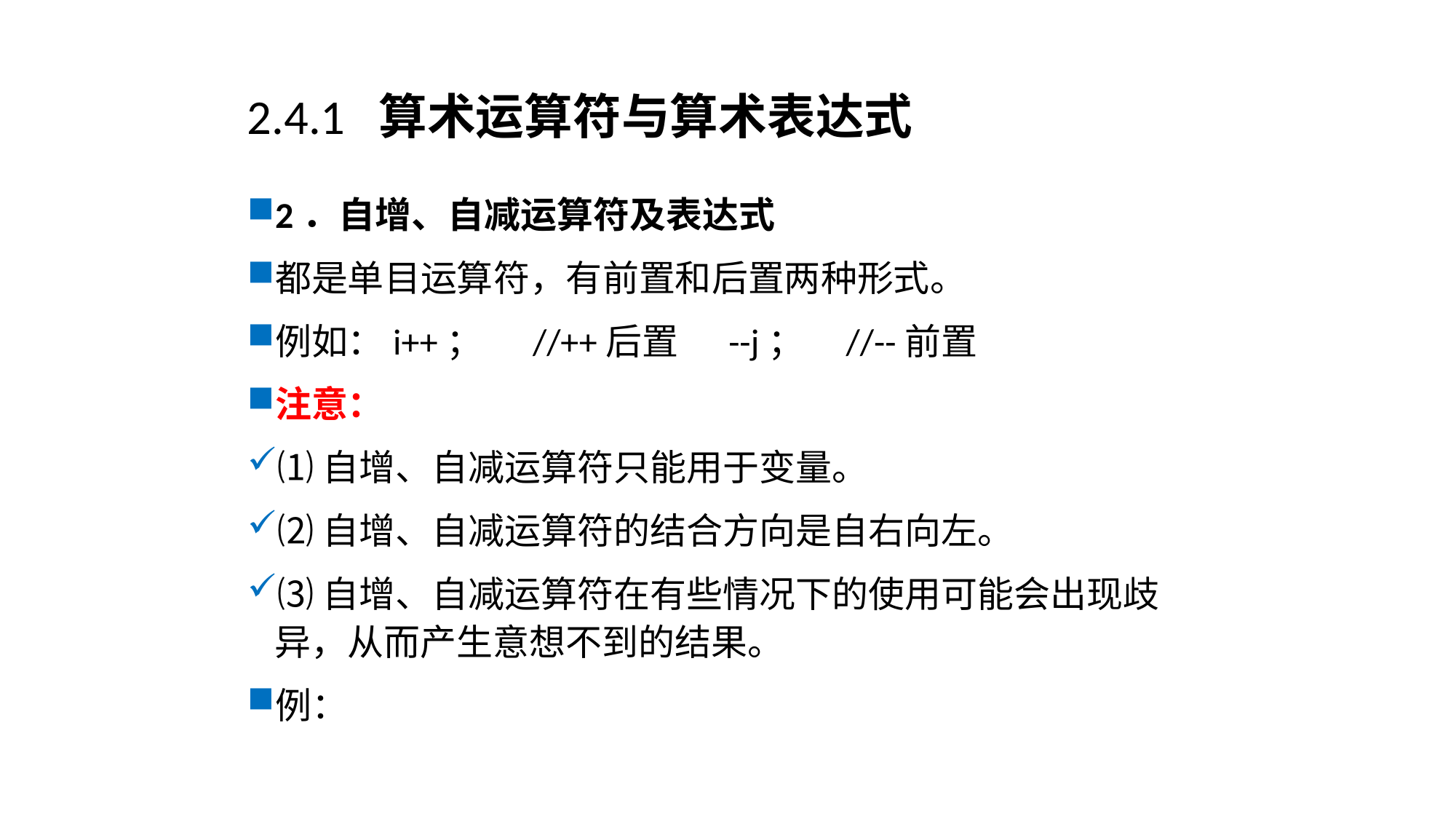

# 2.4.1  算术运算符与算术表达式
2．自增、自减运算符及表达式
都是单目运算符，有前置和后置两种形式。
例如：i++；     //++后置     --j；    //--前置
注意：
⑴自增、自减运算符只能用于变量。
⑵自增、自减运算符的结合方向是自右向左。
⑶自增、自减运算符在有些情况下的使用可能会出现歧异，从而产生意想不到的结果。
例：